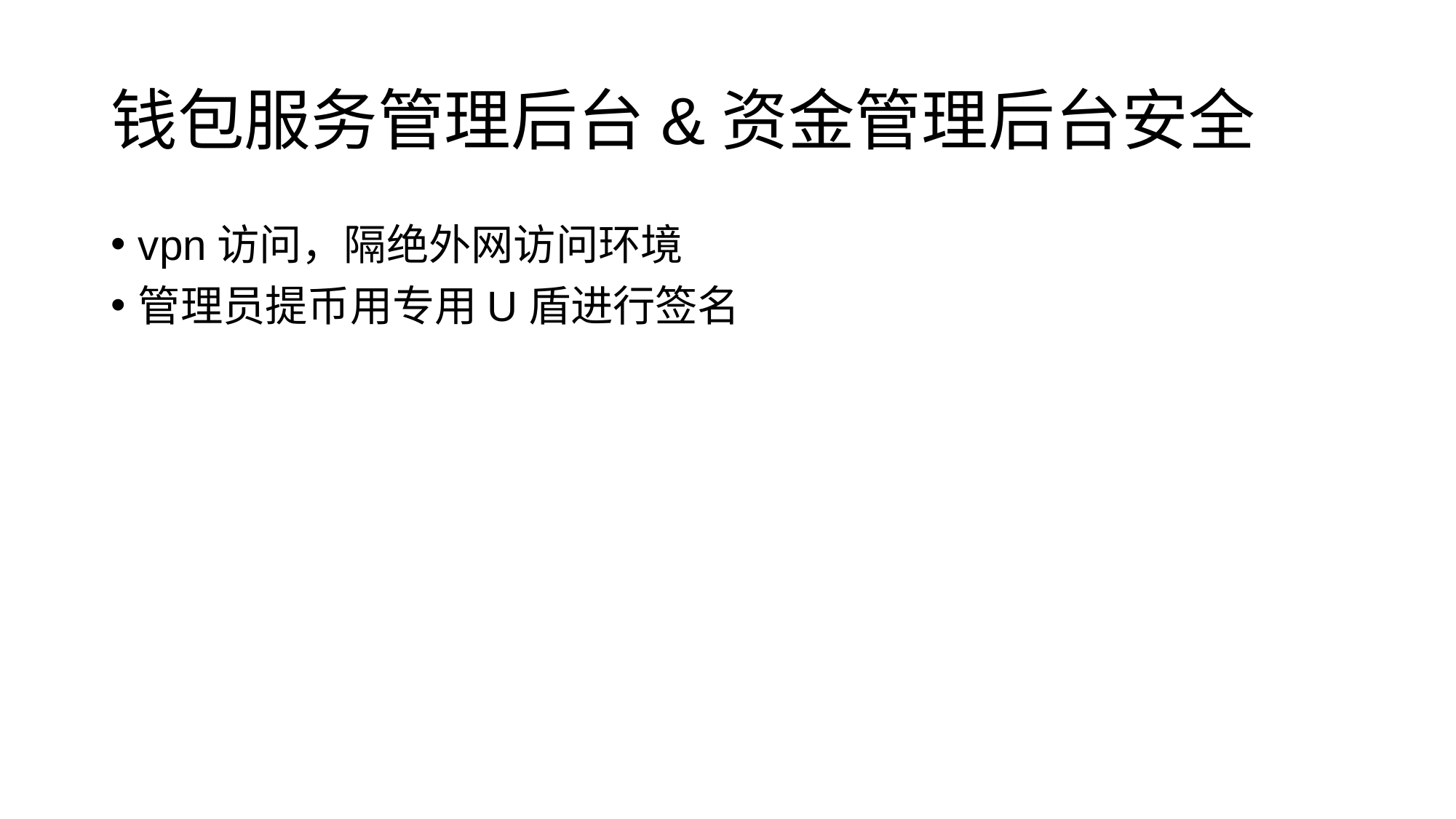

# 钱包服务管理后台&资金管理后台安全
vpn访问，隔绝外网访问环境
管理员提币用专用U盾进行签名